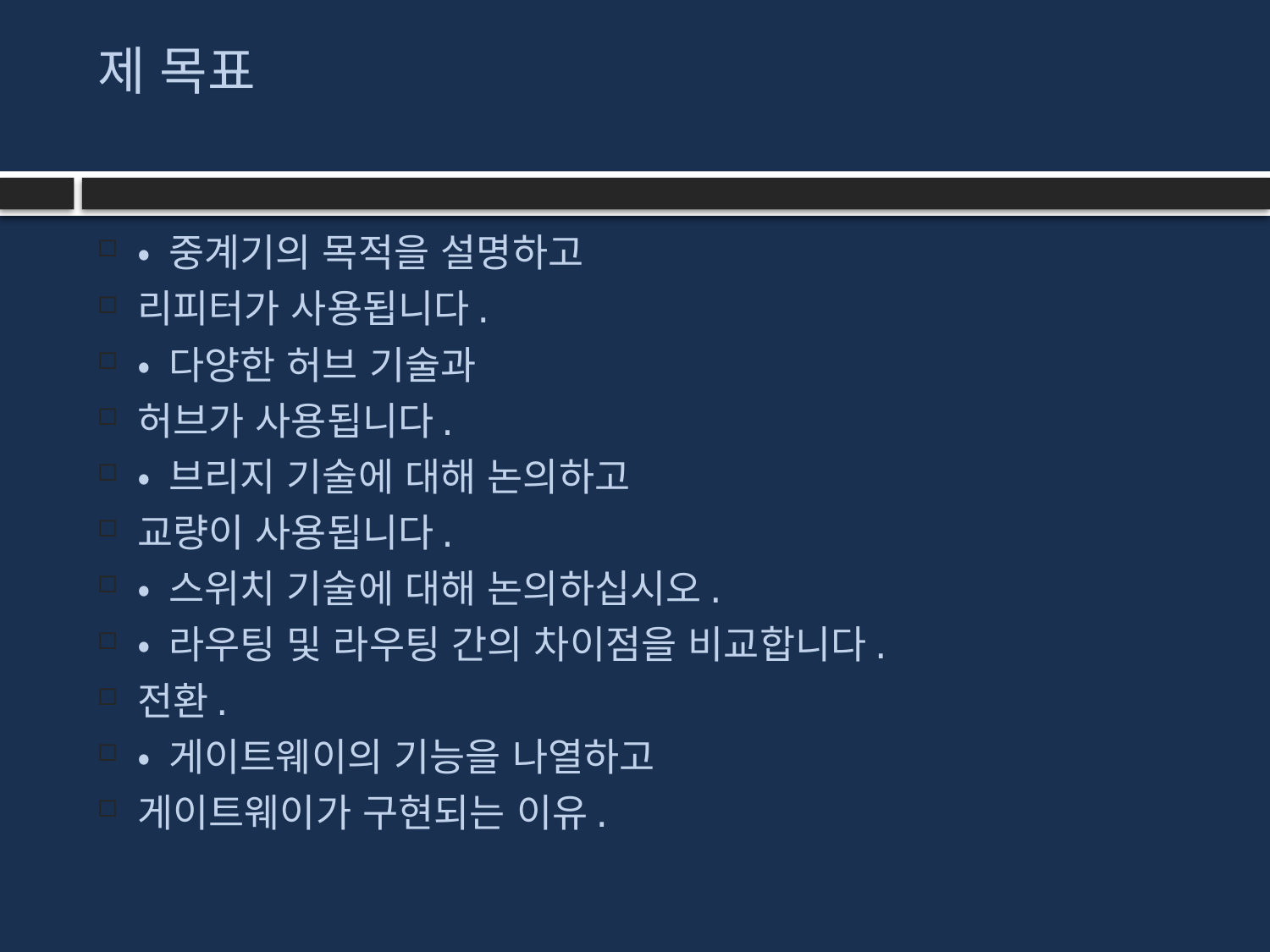

# 제 목표
• 중계기의 목적을 설명하고
리피터가 사용됩니다.
• 다양한 허브 기술과
허브가 사용됩니다.
• 브리지 기술에 대해 논의하고
교량이 사용됩니다.
• 스위치 기술에 대해 논의하십시오.
• 라우팅 및 라우팅 간의 차이점을 비교합니다.
전환.
• 게이트웨이의 기능을 나열하고
게이트웨이가 구현되는 이유.